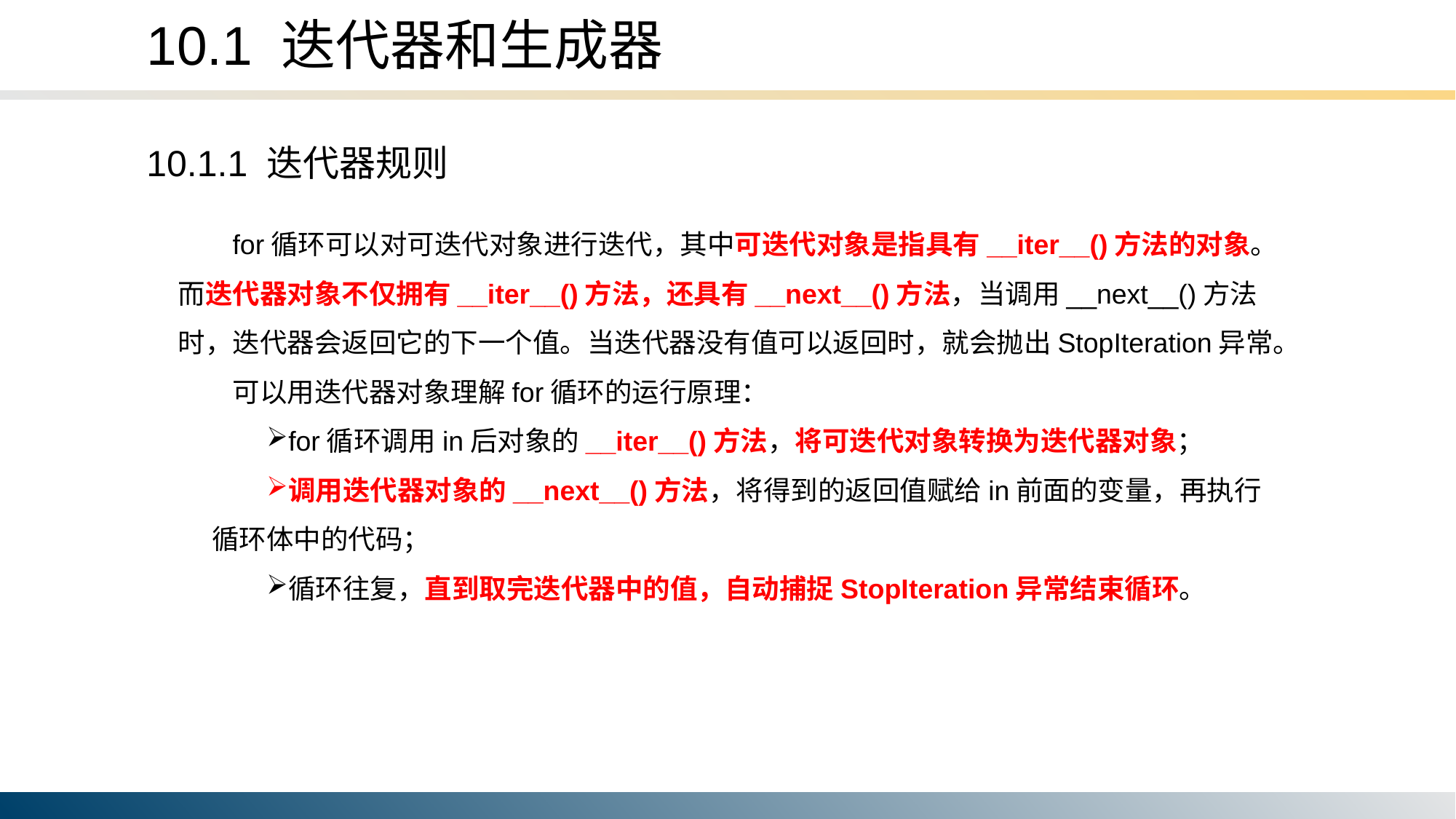

10.1 迭代器和生成器
10.1.1 迭代器规则
for循环可以对可迭代对象进行迭代，其中可迭代对象是指具有__iter__()方法的对象。而迭代器对象不仅拥有__iter__()方法，还具有__next__()方法，当调用__next__()方法时，迭代器会返回它的下一个值。当迭代器没有值可以返回时，就会抛出StopIteration异常。
可以用迭代器对象理解for循环的运行原理：
for循环调用in后对象的__iter__()方法，将可迭代对象转换为迭代器对象；
调用迭代器对象的__next__()方法，将得到的返回值赋给in前面的变量，再执行循环体中的代码；
循环往复，直到取完迭代器中的值，自动捕捉StopIteration异常结束循环。